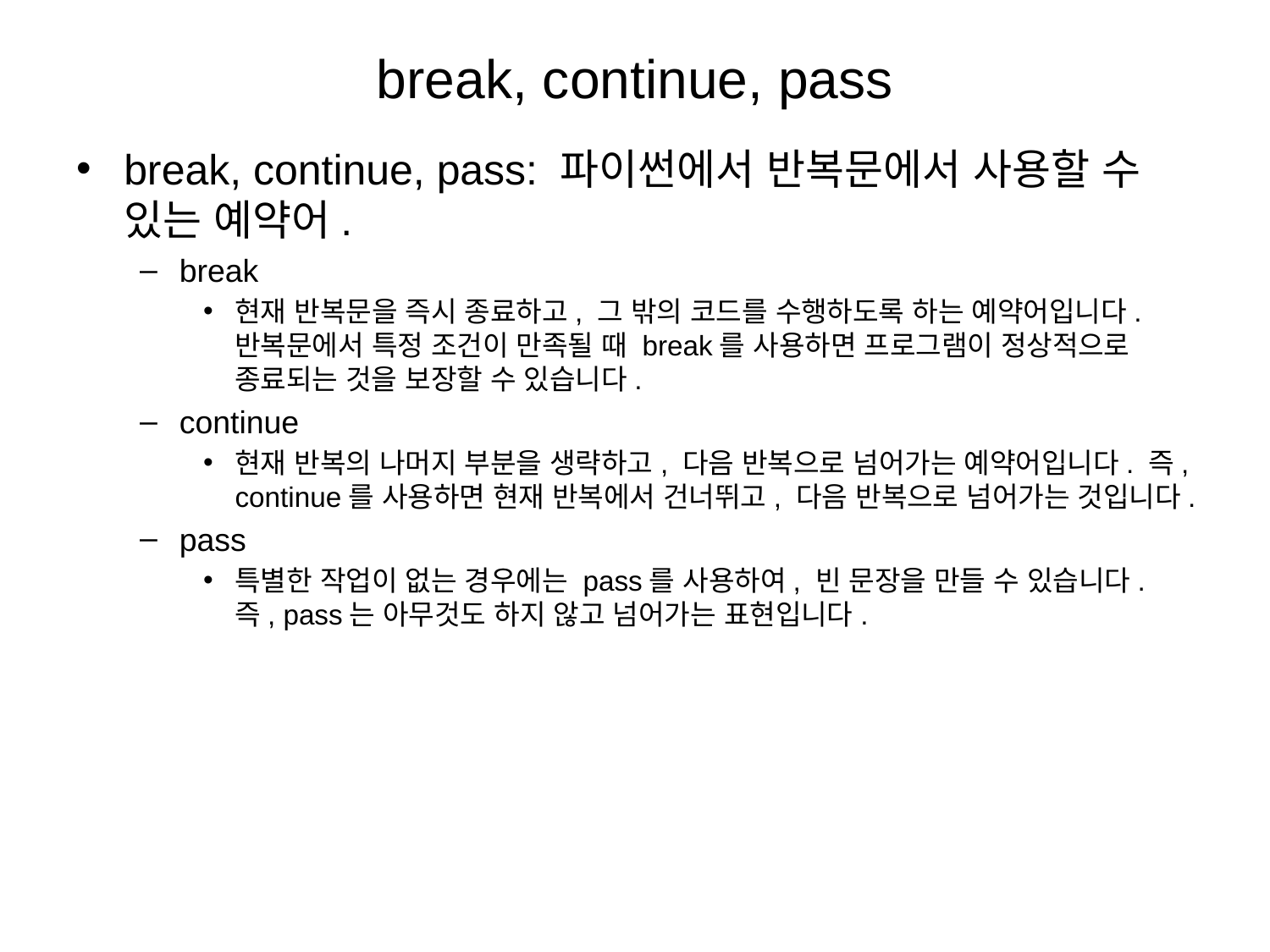

# break, continue, pass
break, continue, pass: 파이썬에서 반복문에서 사용할 수 있는 예약어.
break
현재 반복문을 즉시 종료하고, 그 밖의 코드를 수행하도록 하는 예약어입니다. 반복문에서 특정 조건이 만족될 때 break를 사용하면 프로그램이 정상적으로 종료되는 것을 보장할 수 있습니다.
continue
현재 반복의 나머지 부분을 생략하고, 다음 반복으로 넘어가는 예약어입니다. 즉, continue를 사용하면 현재 반복에서 건너뛰고, 다음 반복으로 넘어가는 것입니다.
pass
특별한 작업이 없는 경우에는 pass를 사용하여, 빈 문장을 만들 수 있습니다. 즉, pass는 아무것도 하지 않고 넘어가는 표현입니다.